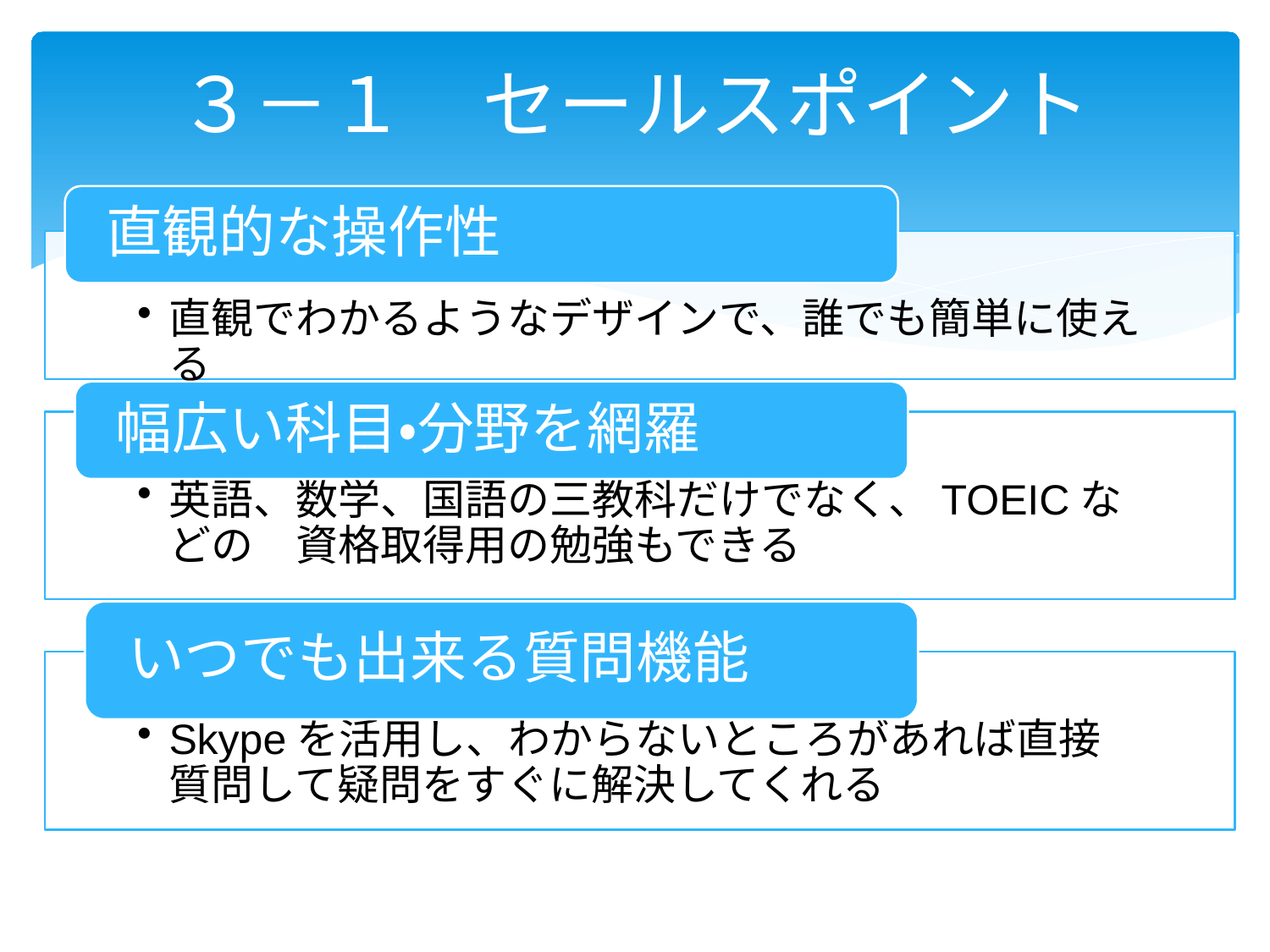

# ３－１　セールスポイント
直観でわかるようなデザインで、誰でも簡単に使える
直観的な操作性
英語、数学、国語の三教科だけでなく、TOEICなどの　資格取得用の勉強もできる
幅広い科目・分野を網羅
Skypeを活用し、わからないところがあれば直接質問して疑問をすぐに解決してくれる
いつでも出来る質問機能